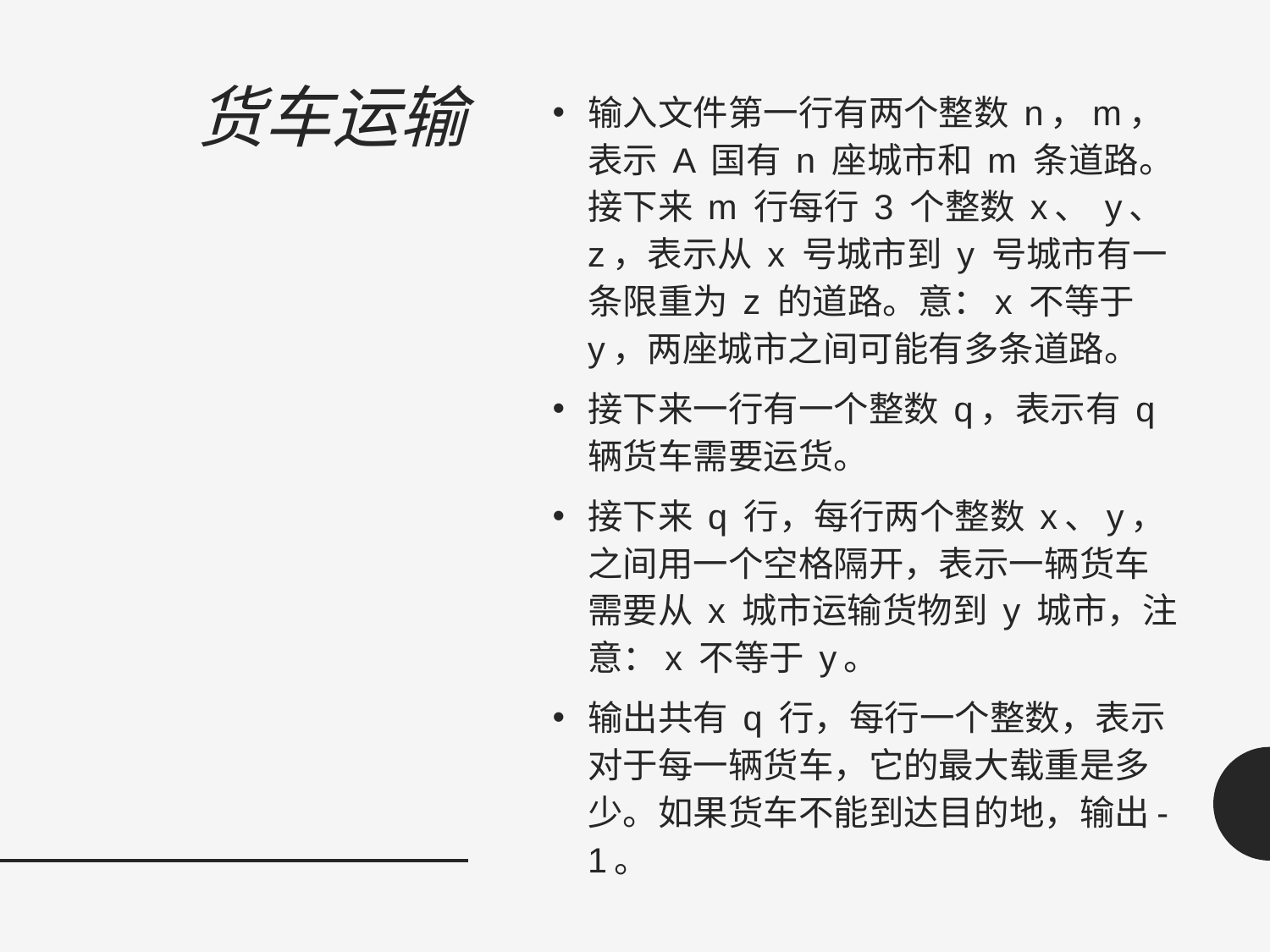

# 货车运输
输入文件第一行有两个整数 n，m，表示 A 国有 n 座城市和 m 条道路。 接下来 m 行每行 3 个整数 x、 y、 z，表示从 x 号城市到 y 号城市有一条限重为 z 的道路。意：x 不等于 y，两座城市之间可能有多条道路。
接下来一行有一个整数 q，表示有 q 辆货车需要运货。
接下来 q 行，每行两个整数 x、y，之间用一个空格隔开，表示一辆货车需要从 x 城市运输货物到 y 城市，注意：x 不等于 y。
输出共有 q 行，每行一个整数，表示对于每一辆货车，它的最大载重是多少。如果货车不能到达目的地，输出-1。